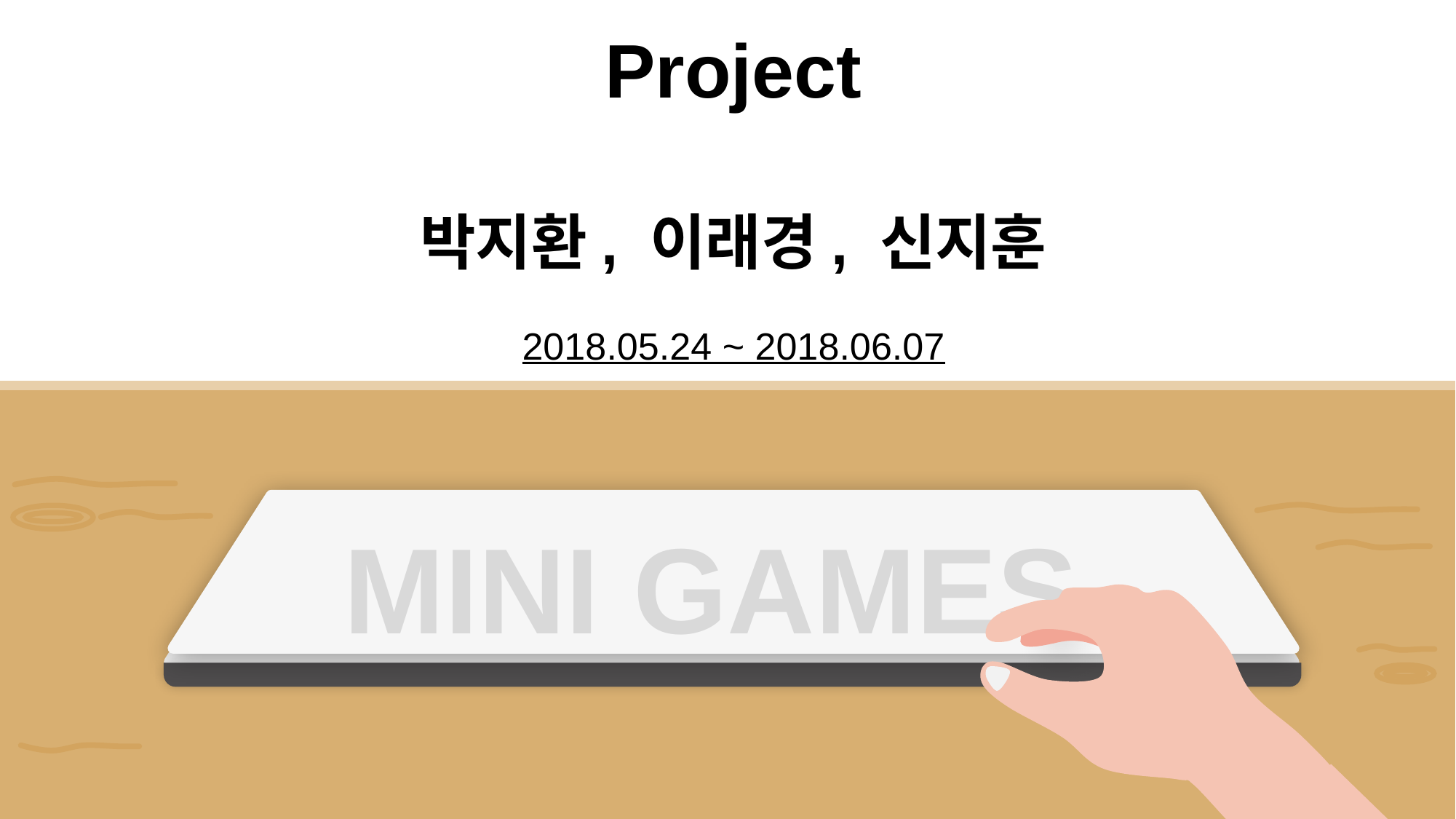

Project

박지환, 이래경, 신지훈

2018.05.24 ~ 2018.06.07
POWER POINT PRESENTATION
Enjoy your stylish business and campus life with BIZCAM

MINI GAMES